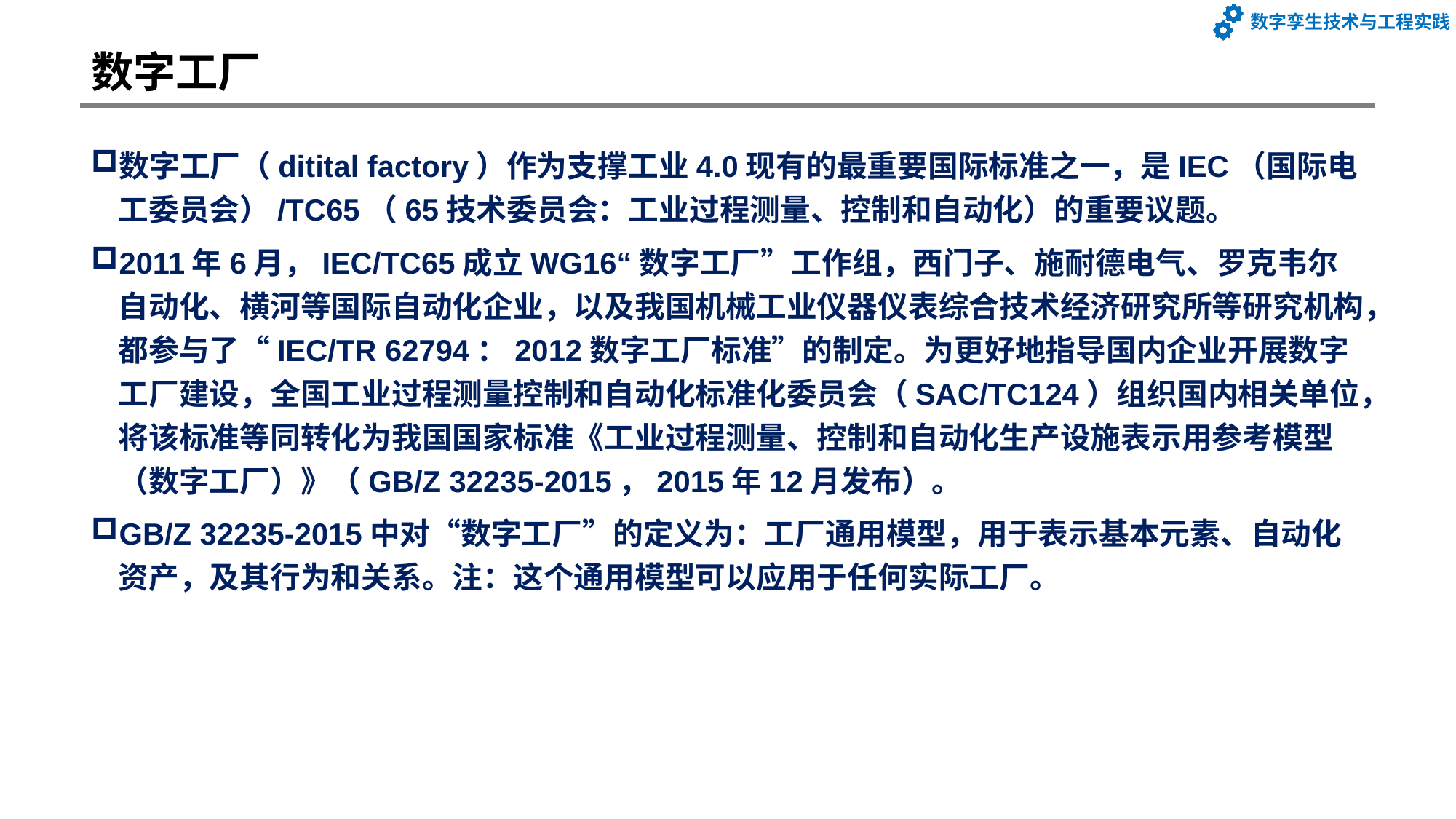

# 数字工厂
数字工厂（ditital factory）作为支撑工业4.0现有的最重要国际标准之一，是IEC（国际电工委员会）/TC65（65技术委员会：工业过程测量、控制和自动化）的重要议题。
2011年6月，IEC/TC65成立WG16“数字工厂”工作组，西门子、施耐德电气、罗克韦尔自动化、横河等国际自动化企业，以及我国机械工业仪器仪表综合技术经济研究所等研究机构，都参与了“IEC/TR 62794：2012数字工厂标准”的制定。为更好地指导国内企业开展数字工厂建设，全国工业过程测量控制和自动化标准化委员会（SAC/TC124）组织国内相关单位，将该标准等同转化为我国国家标准《工业过程测量、控制和自动化生产设施表示用参考模型（数字工厂）》（GB/Z 32235-2015，2015年12月发布）。
GB/Z 32235-2015中对“数字工厂”的定义为：工厂通用模型，用于表示基本元素、自动化资产，及其行为和关系。注：这个通用模型可以应用于任何实际工厂。